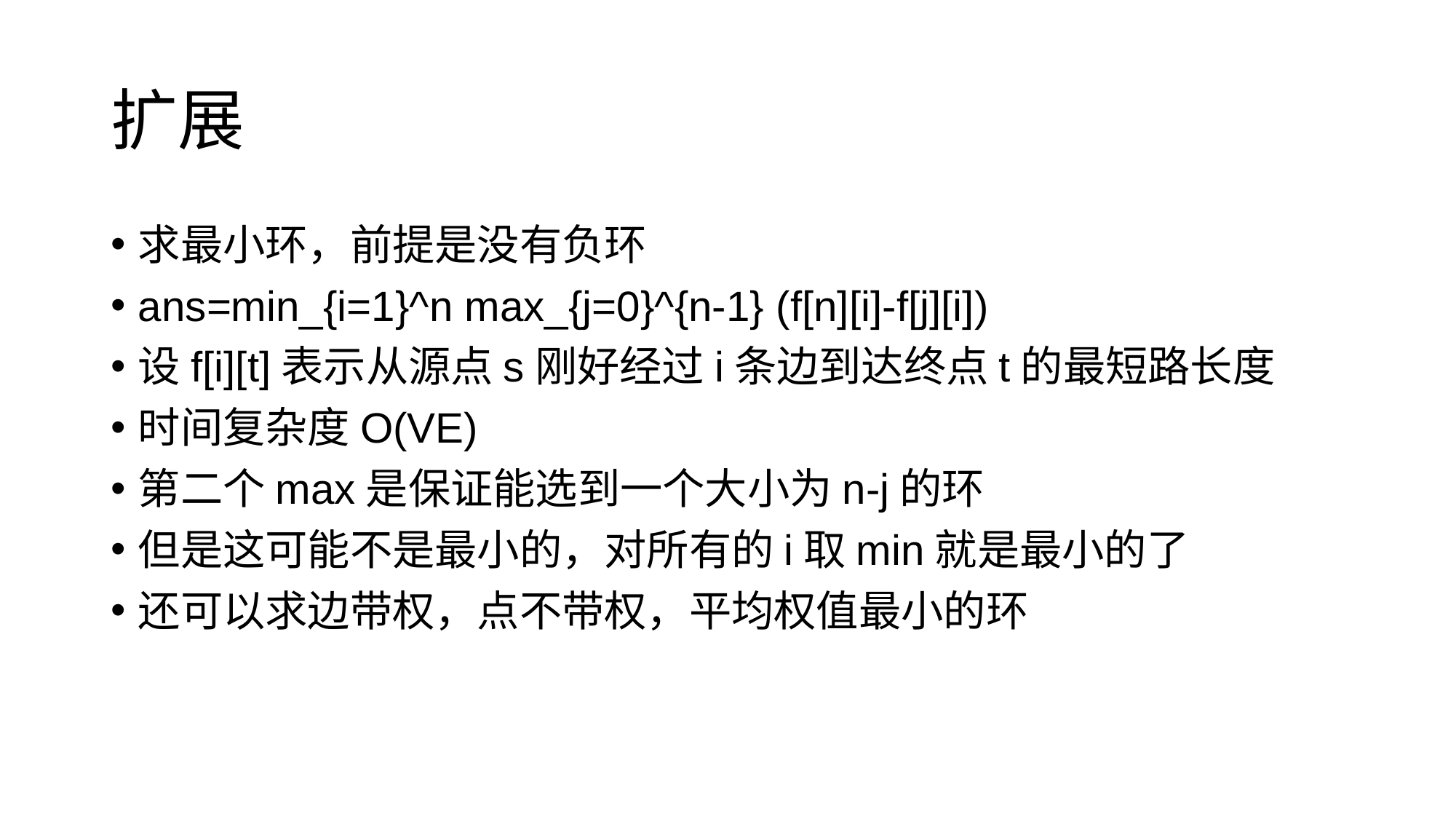

# 扩展
求最小环，前提是没有负环
ans=min_{i=1}^n max_{j=0}^{n-1} (f[n][i]-f[j][i])
设f[i][t]表示从源点s刚好经过i条边到达终点t的最短路长度
时间复杂度O(VE)
第二个max是保证能选到一个大小为n-j的环
但是这可能不是最小的，对所有的i取min就是最小的了
还可以求边带权，点不带权，平均权值最小的环